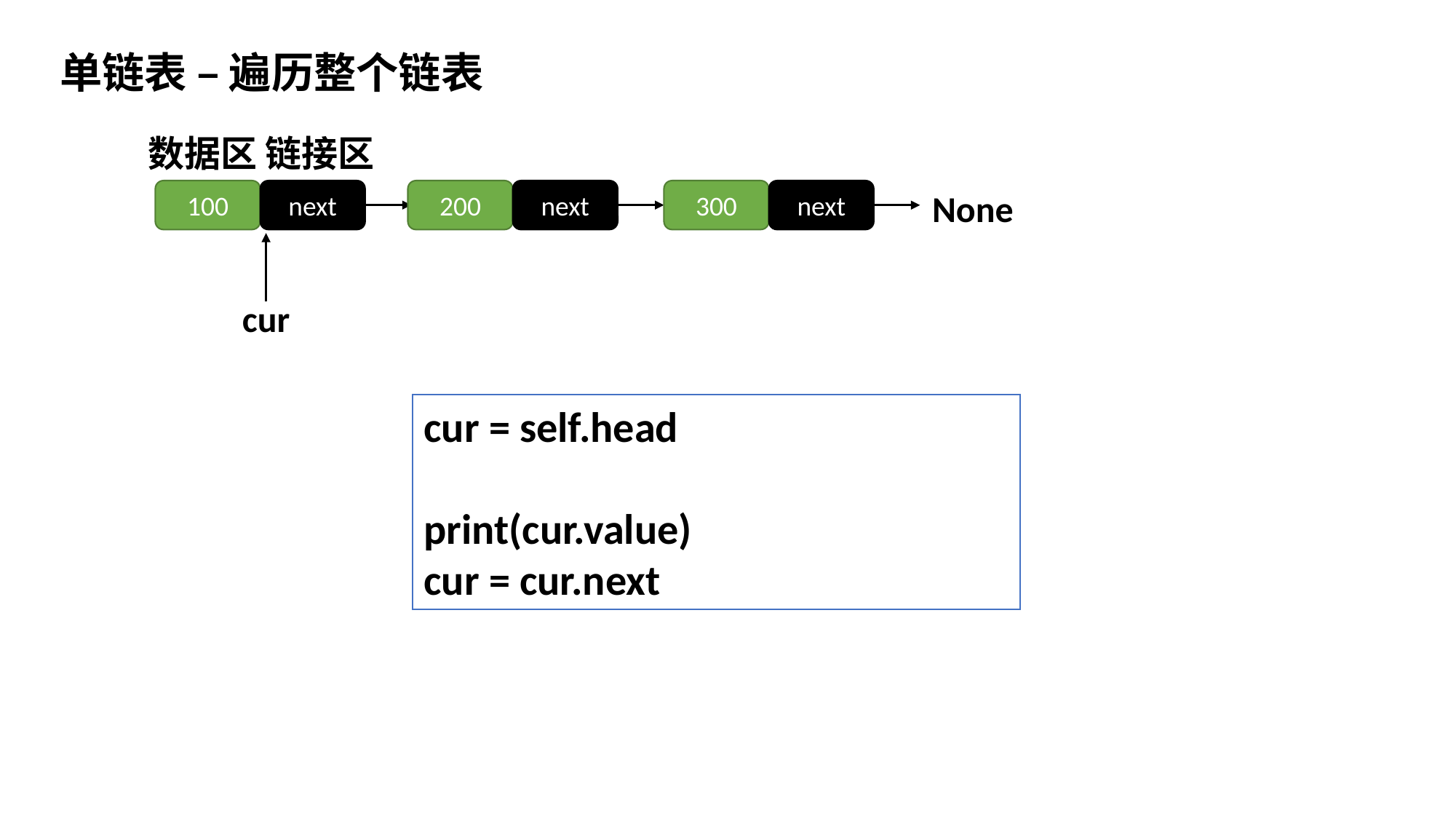

单链表 – 遍历整个链表
数据区 链接区
100
next
200
next
300
next
None
cur
cur = self.head

print(cur.value)
cur = cur.next